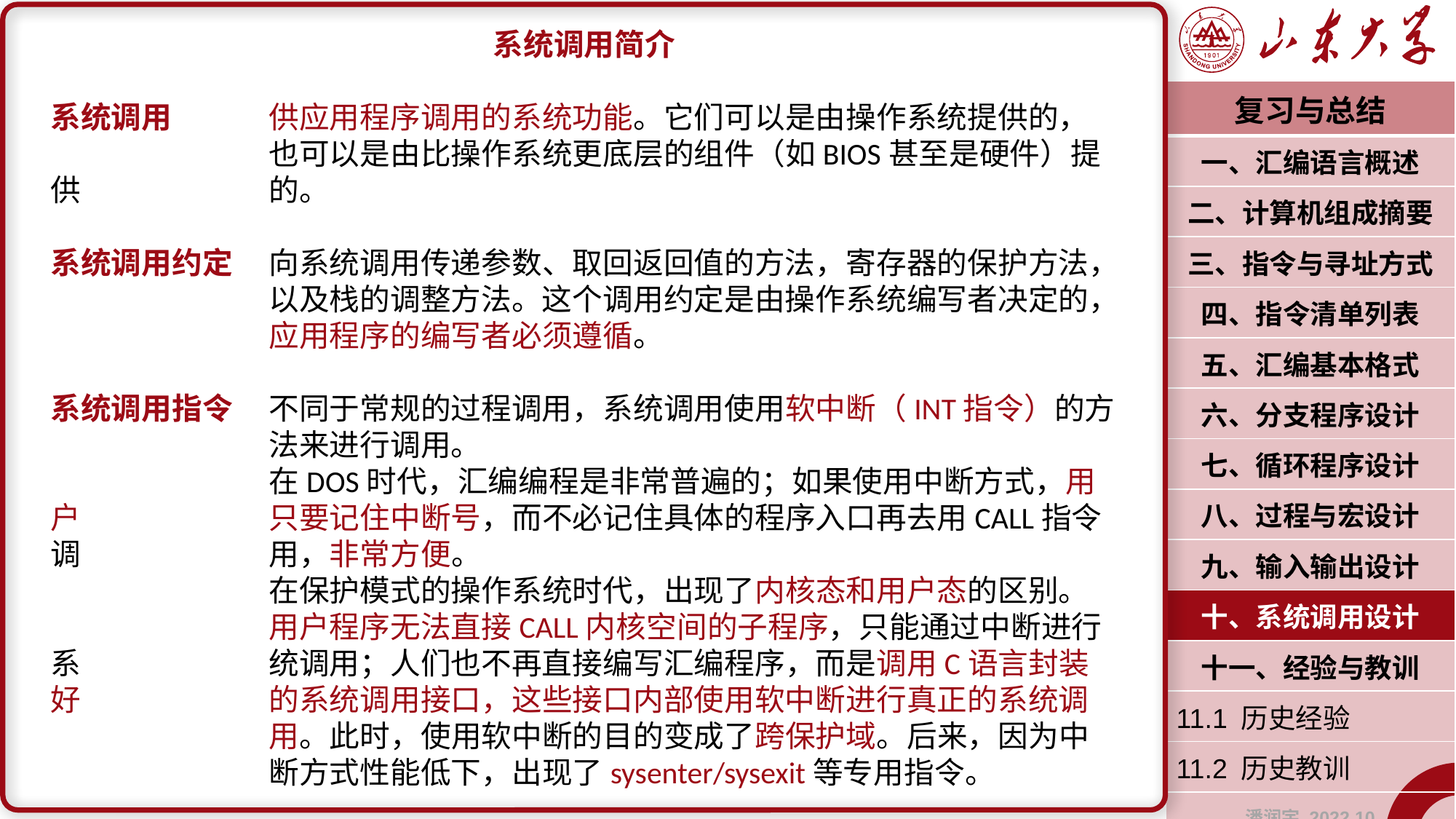

系统调用简介

系统调用	供应用程序调用的系统功能。它们可以是由操作系统提供的，		也可以是由比操作系统更底层的组件（如BIOS甚至是硬件）提供		的。

系统调用约定	向系统调用传递参数、取回返回值的方法，寄存器的保护方法，		以及栈的调整方法。这个调用约定是由操作系统编写者决定的，		应用程序的编写者必须遵循。

系统调用指令	不同于常规的过程调用，系统调用使用软中断（INT指令）的方		法来进行调用。
		在DOS时代，汇编编程是非常普遍的；如果使用中断方式，用户		只要记住中断号，而不必记住具体的程序入口再去用CALL指令调		用，非常方便。
		在保护模式的操作系统时代，出现了内核态和用户态的区别。		用户程序无法直接CALL内核空间的子程序，只能通过中断进行系		统调用；人们也不再直接编写汇编程序，而是调用C语言封装好		的系统调用接口，这些接口内部使用软中断进行真正的系统调		用。此时，使用软中断的目的变成了跨保护域。后来，因为中		断方式性能低下，出现了sysenter/sysexit等专用指令。
| 复习与总结 |
| --- |
| 一、汇编语言概述 |
| 二、计算机组成摘要 |
| 三、指令与寻址方式 |
| 四、指令清单列表 |
| 五、汇编基本格式 |
| 六、分支程序设计 |
| 七、循环程序设计 |
| 八、过程与宏设计 |
| 九、输入输出设计 |
| 十、系统调用设计 |
| 十一、经验与教训 |
| 11.1 历史经验 |
| 11.2 历史教训 |
| 潘润宇 2022.10 |